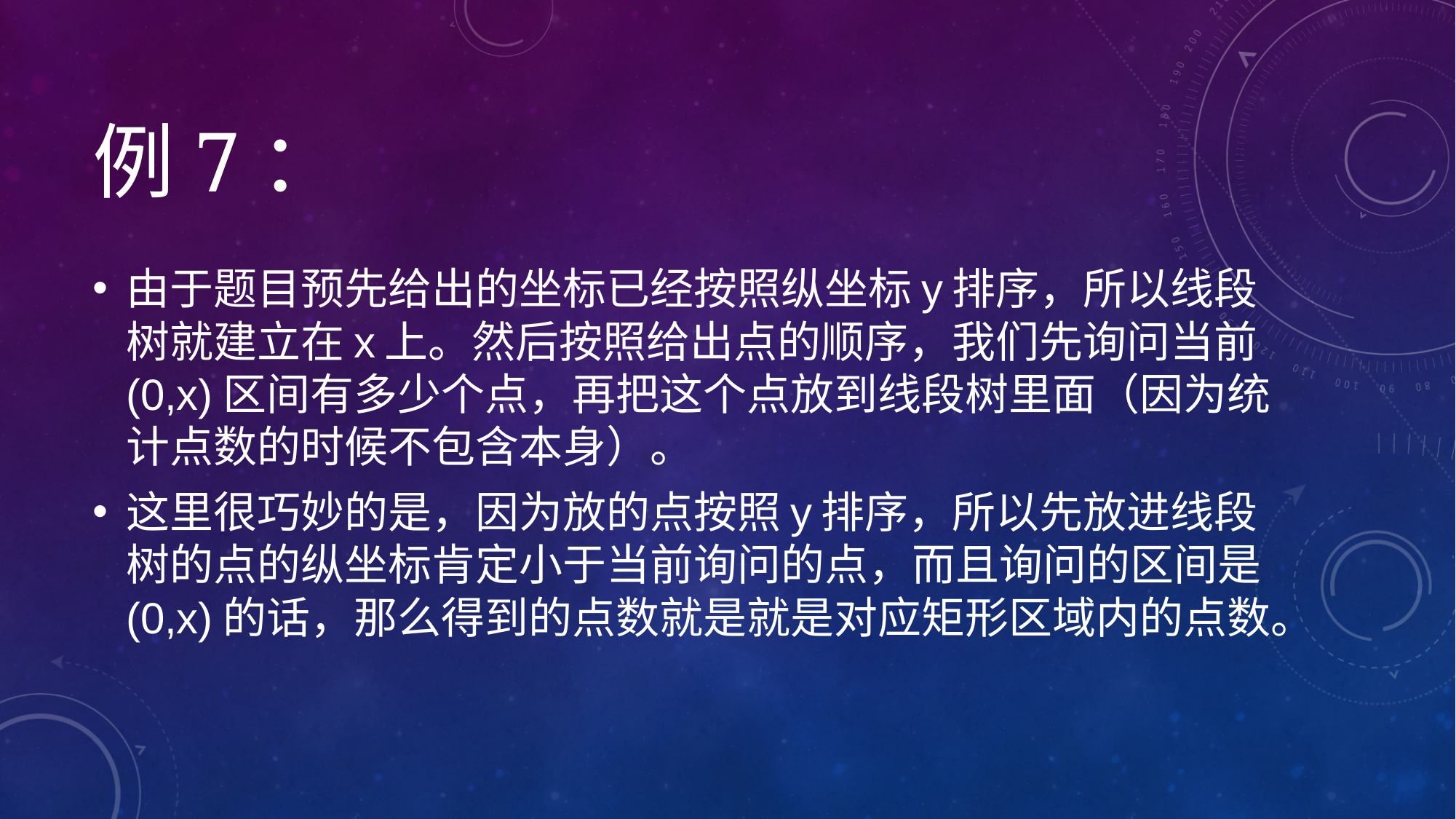

# 例7：
由于题目预先给出的坐标已经按照纵坐标y排序，所以线段树就建立在x上。然后按照给出点的顺序，我们先询问当前(0,x)区间有多少个点，再把这个点放到线段树里面（因为统计点数的时候不包含本身）。
这里很巧妙的是，因为放的点按照y排序，所以先放进线段树的点的纵坐标肯定小于当前询问的点，而且询问的区间是(0,x)的话，那么得到的点数就是就是对应矩形区域内的点数。